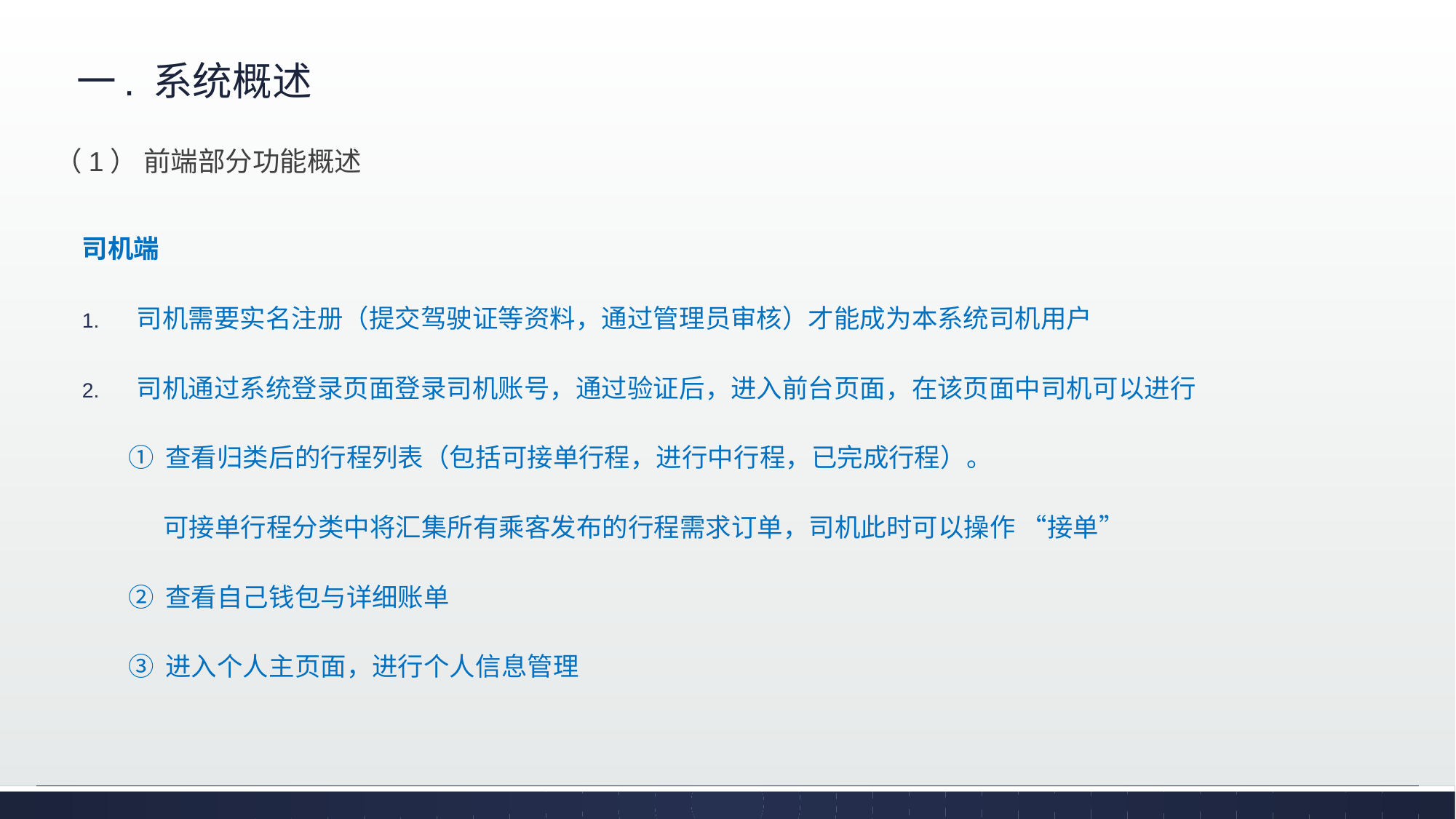

# 一. 系统概述
（1） 前端部分功能概述
司机端
司机需要实名注册（提交驾驶证等资料，通过管理员审核）才能成为本系统司机用户
司机通过系统登录页面登录司机账号，通过验证后，进入前台页面，在该页面中司机可以进行
        ① 查看归类后的行程列表（包括可接单行程，进行中行程，已完成行程）。
             可接单行程分类中将汇集所有乘客发布的行程需求订单，司机此时可以操作 “接单”
        ② 查看自己钱包与详细账单
        ③ 进入个人主页面，进行个人信息管理